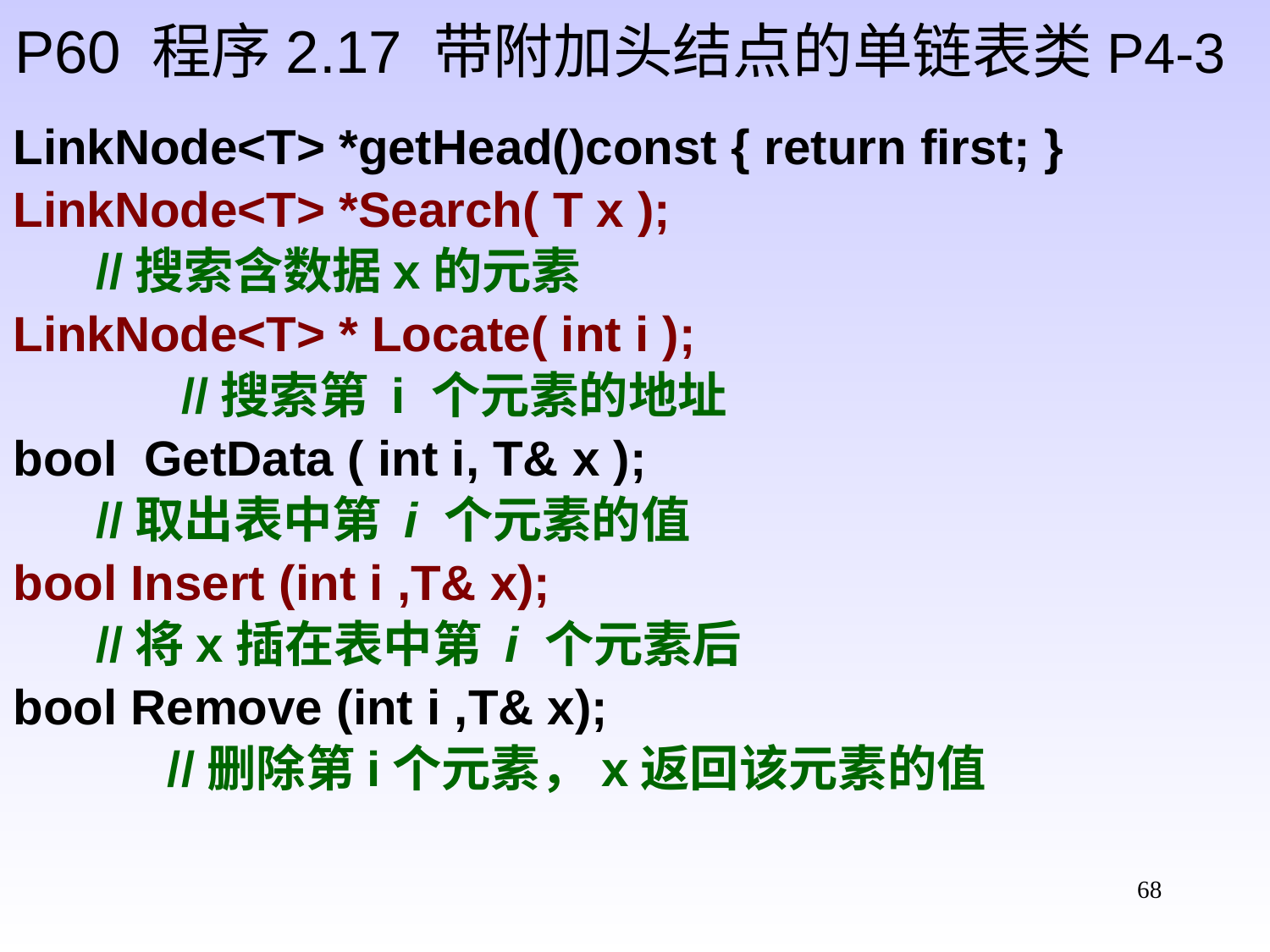

P60 程序2.17 带附加头结点的单链表类P4-3
LinkNode<T> *getHead()const { return first; }
LinkNode<T> *Search( T x );
      //搜索含数据x的元素
LinkNode<T> * Locate( int i );
	   //搜索第 i 个元素的地址
bool  GetData ( int i, T& x );
      //取出表中第 i 个元素的值
bool Insert (int i ,T& x);
      //将x插在表中第 i 个元素后
bool Remove (int i ,T& x);
	  //删除第i个元素，x返回该元素的值
68